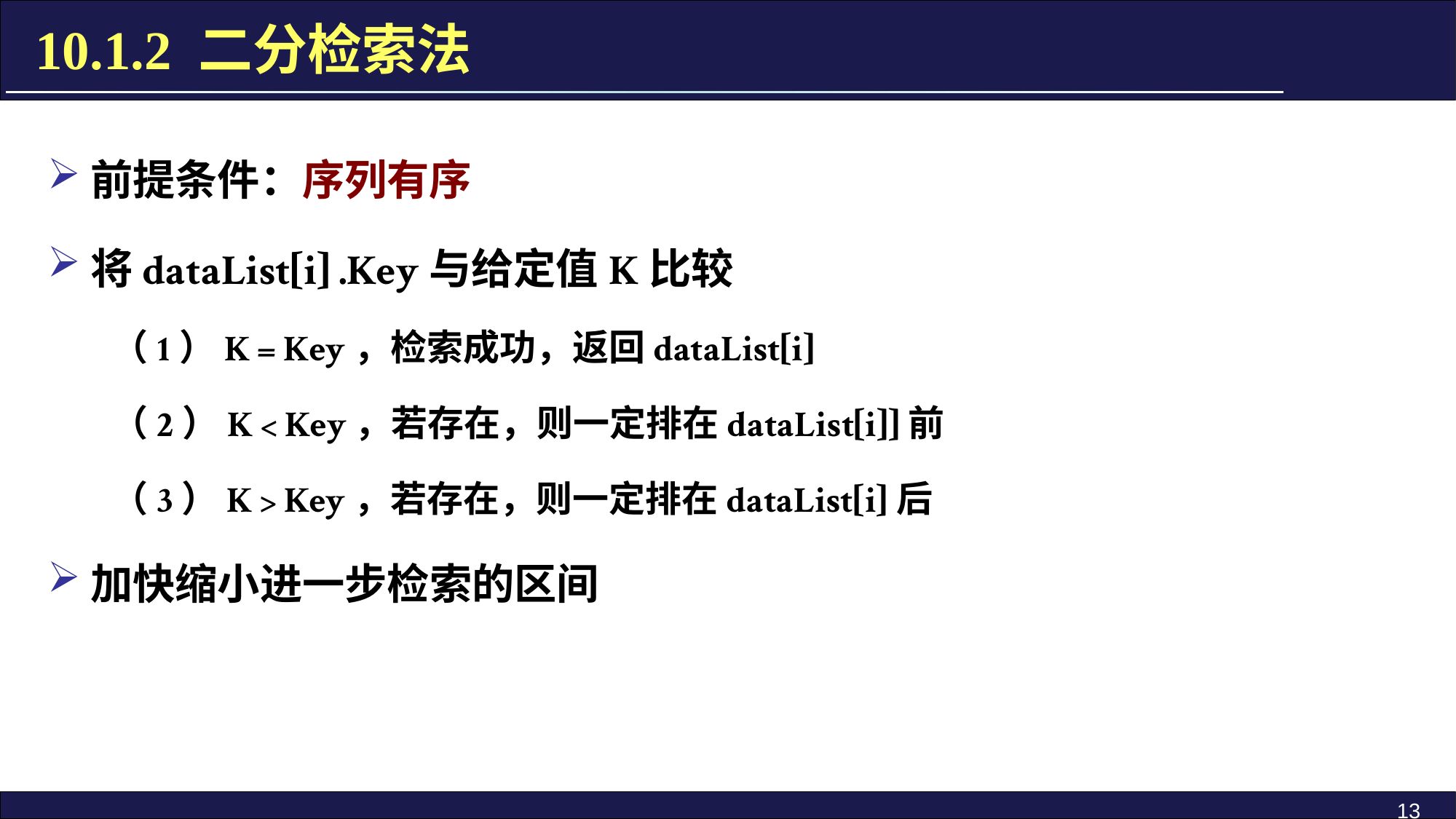

10.1.2 二分检索法
前提条件：序列有序
将dataList[i] .Key与给定值K比较
（1）K = Key，检索成功，返回dataList[i]
（2）K < Key，若存在，则一定排在dataList[i]]前
（3）K > Key，若存在，则一定排在dataList[i]后
加快缩小进一步检索的区间
13